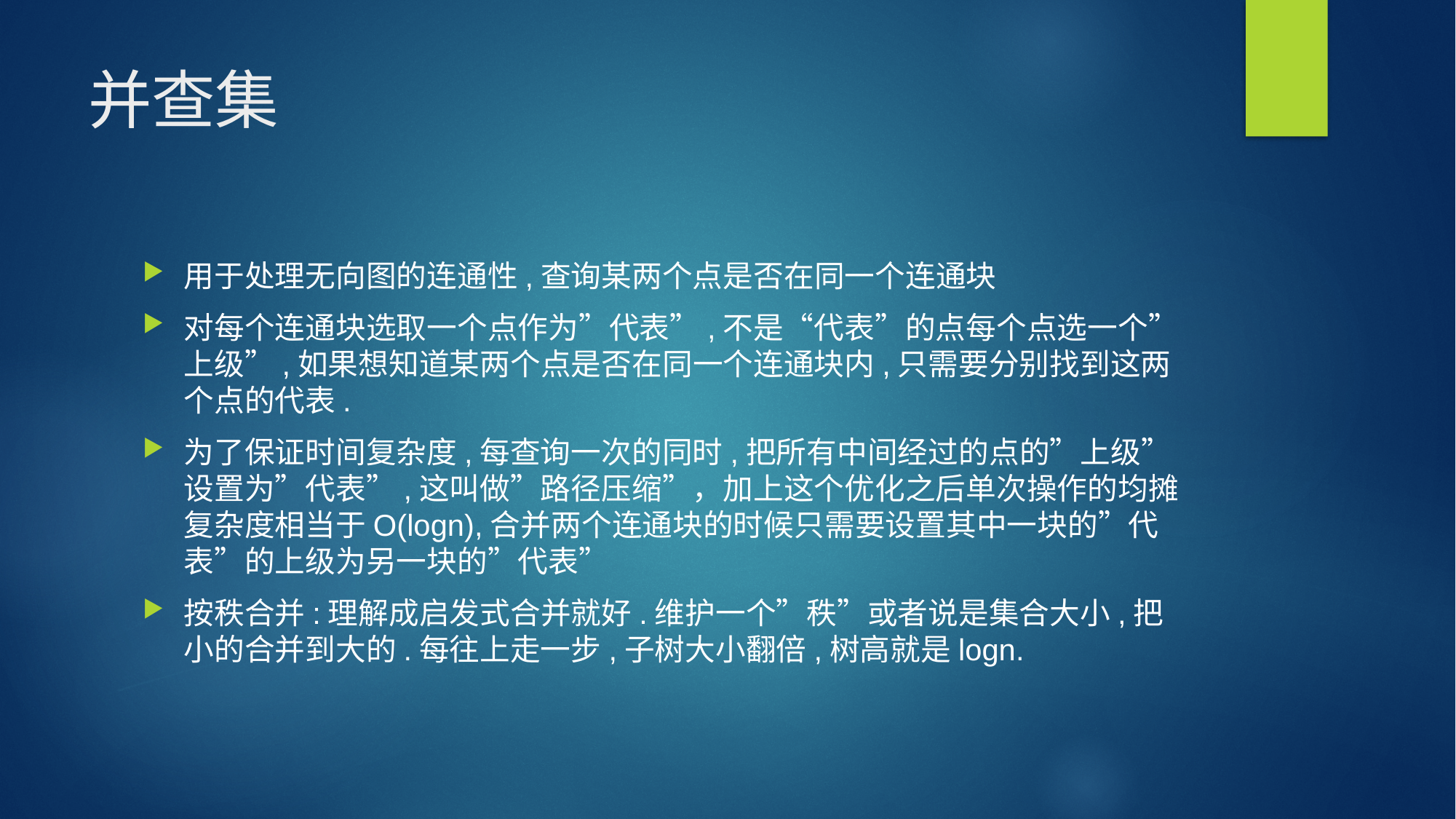

# 并查集
用于处理无向图的连通性,查询某两个点是否在同一个连通块
对每个连通块选取一个点作为”代表”,不是“代表”的点每个点选一个”上级”,如果想知道某两个点是否在同一个连通块内,只需要分别找到这两个点的代表.
为了保证时间复杂度,每查询一次的同时,把所有中间经过的点的”上级”设置为”代表”,这叫做”路径压缩”，加上这个优化之后单次操作的均摊复杂度相当于O(logn),合并两个连通块的时候只需要设置其中一块的”代表”的上级为另一块的”代表”
按秩合并:理解成启发式合并就好.维护一个”秩”或者说是集合大小,把小的合并到大的.每往上走一步,子树大小翻倍,树高就是logn.